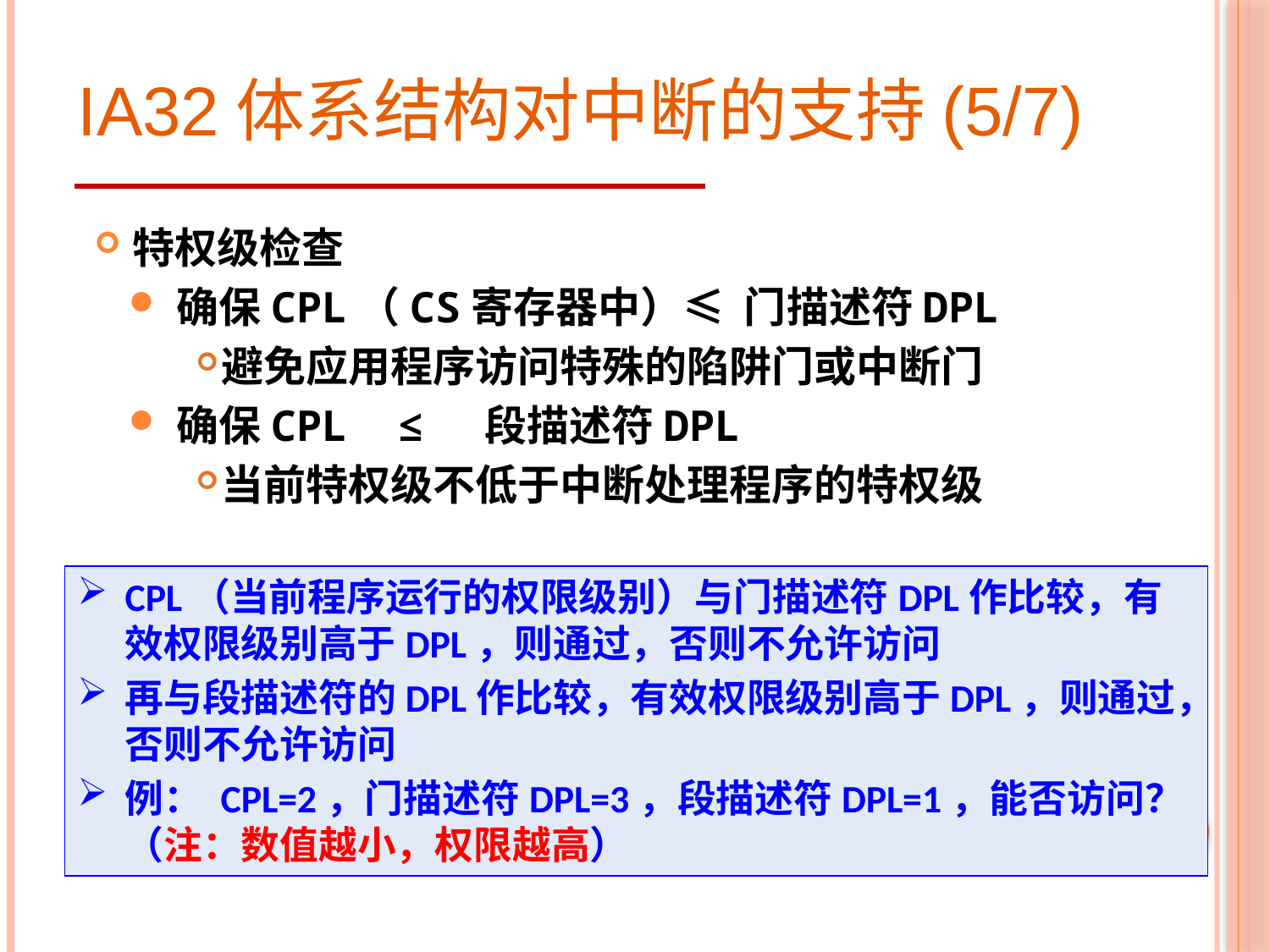

# IA32体系结构对中断的支持(5/7)
特权级检查
确保CPL（CS寄存器中）≤  门描述符DPL
避免应用程序访问特殊的陷阱门或中断门
确保CPL  ≤  段描述符DPL
当前特权级不低于中断处理程序的特权级
CPL（当前程序运行的权限级别）与门描述符DPL作比较，有效权限级别高于DPL，则通过，否则不允许访问
再与段描述符的DPL作比较，有效权限级别高于DPL，则通过，否则不允许访问
例： CPL=2，门描述符DPL=3，段描述符DPL=1，能否访问？（注：数值越小，权限越高）